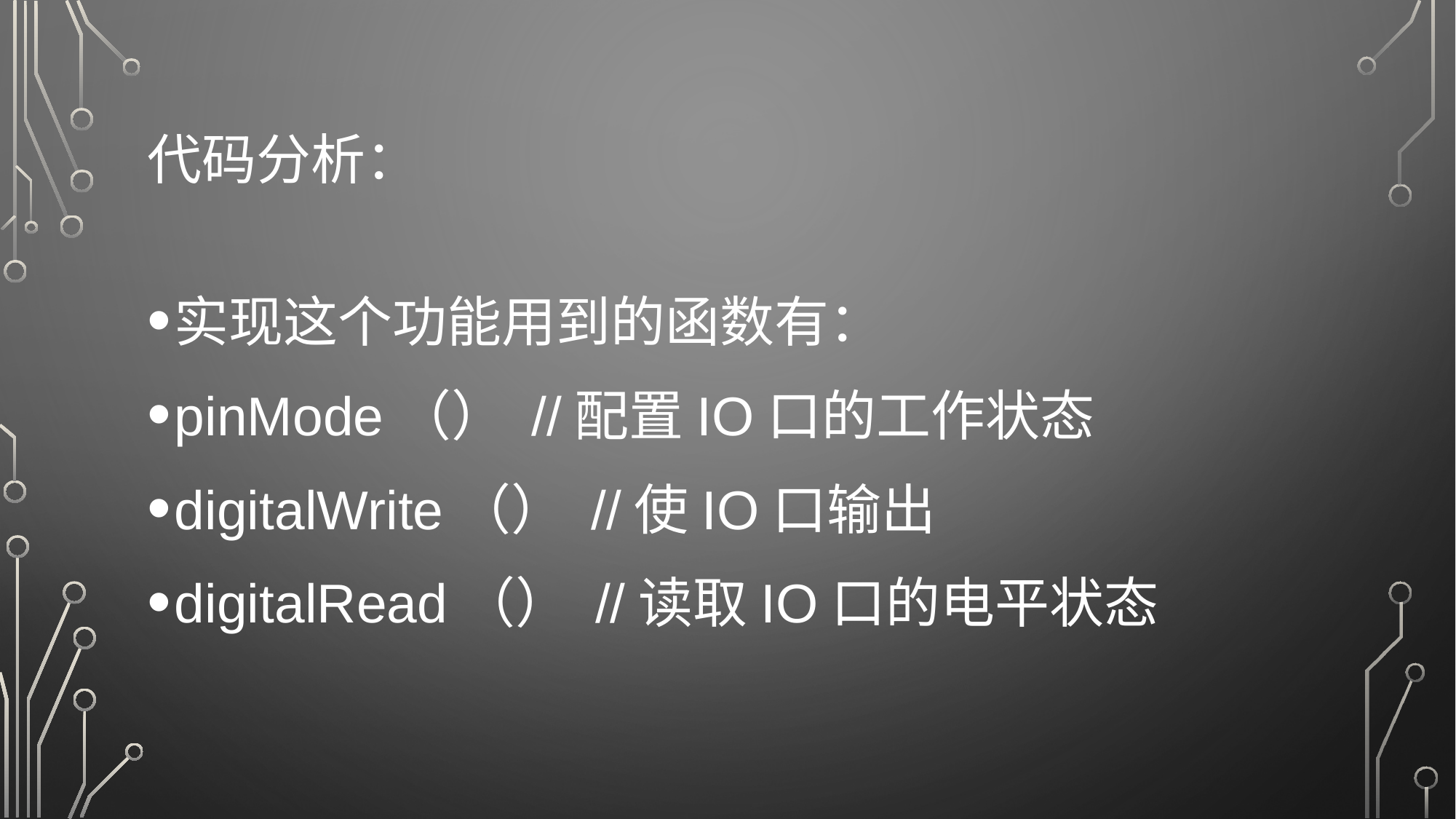

# 代码分析：
实现这个功能用到的函数有：
pinMode（） //配置IO口的工作状态
digitalWrite（） //使IO口输出
digitalRead（） //读取IO口的电平状态